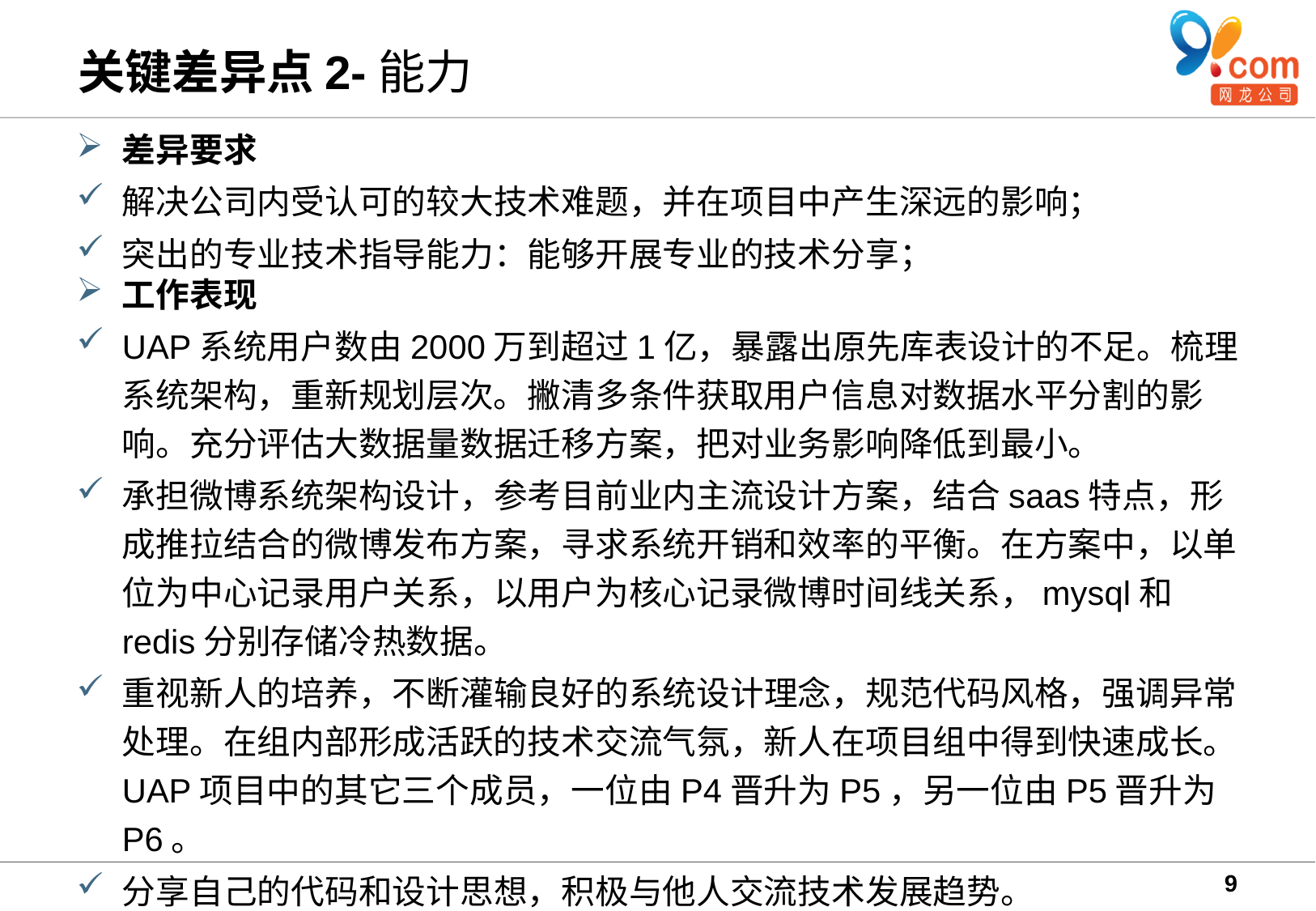

# 关键差异点2-能力
差异要求
解决公司内受认可的较大技术难题，并在项目中产生深远的影响；
突出的专业技术指导能力：能够开展专业的技术分享；
工作表现
UAP系统用户数由2000万到超过1亿，暴露出原先库表设计的不足。梳理系统架构，重新规划层次。撇清多条件获取用户信息对数据水平分割的影响。充分评估大数据量数据迁移方案，把对业务影响降低到最小。
承担微博系统架构设计，参考目前业内主流设计方案，结合saas特点，形成推拉结合的微博发布方案，寻求系统开销和效率的平衡。在方案中，以单位为中心记录用户关系，以用户为核心记录微博时间线关系，mysql和redis分别存储冷热数据。
重视新人的培养，不断灌输良好的系统设计理念，规范代码风格，强调异常处理。在组内部形成活跃的技术交流气氛，新人在项目组中得到快速成长。  UAP项目中的其它三个成员，一位由P4晋升为P5，另一位由P5晋升为P6。
分享自己的代码和设计思想，积极与他人交流技术发展趋势。

9